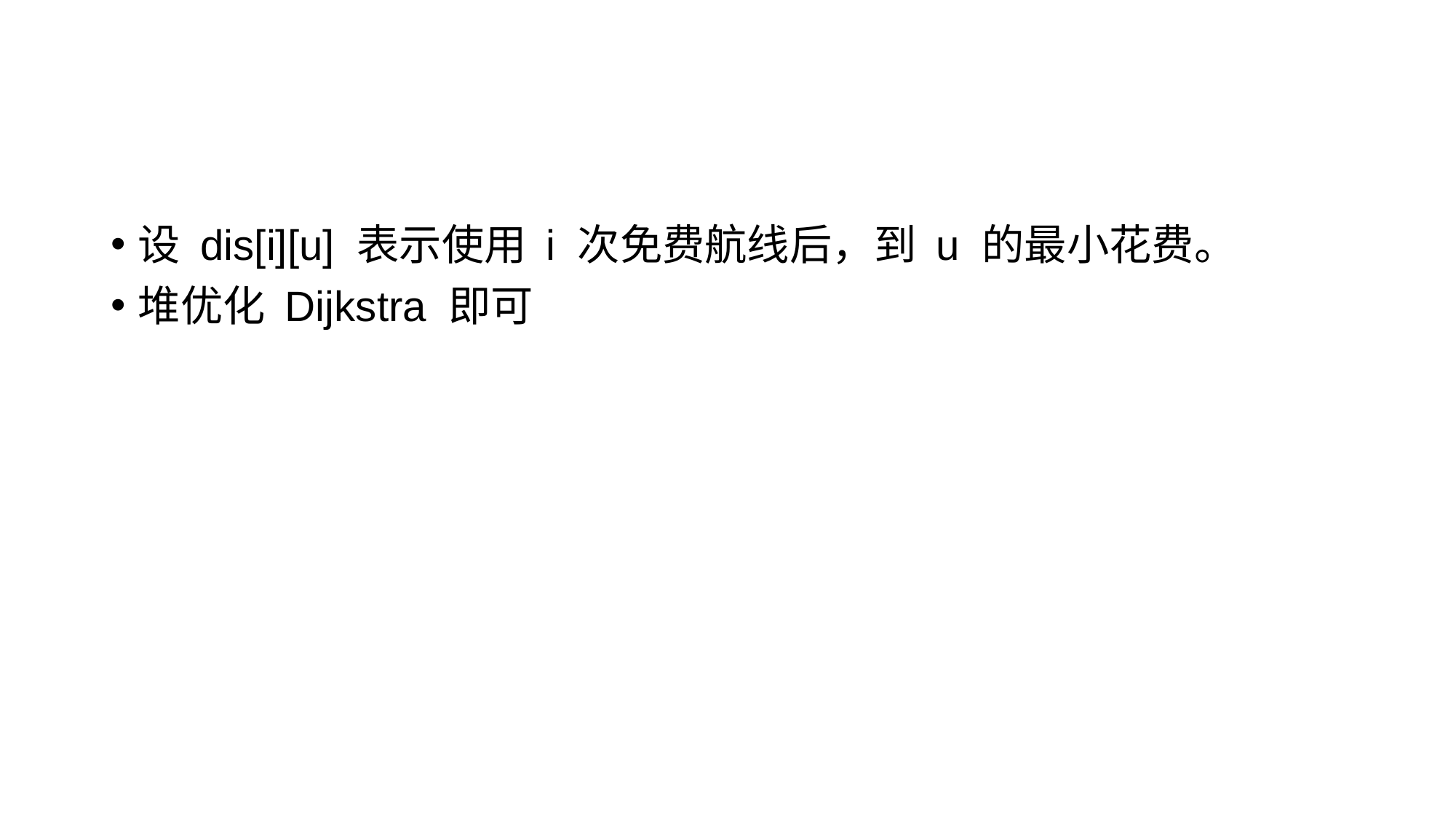

#
设 dis[i][u] 表示使用 i 次免费航线后，到 u 的最小花费。
堆优化 Dijkstra 即可